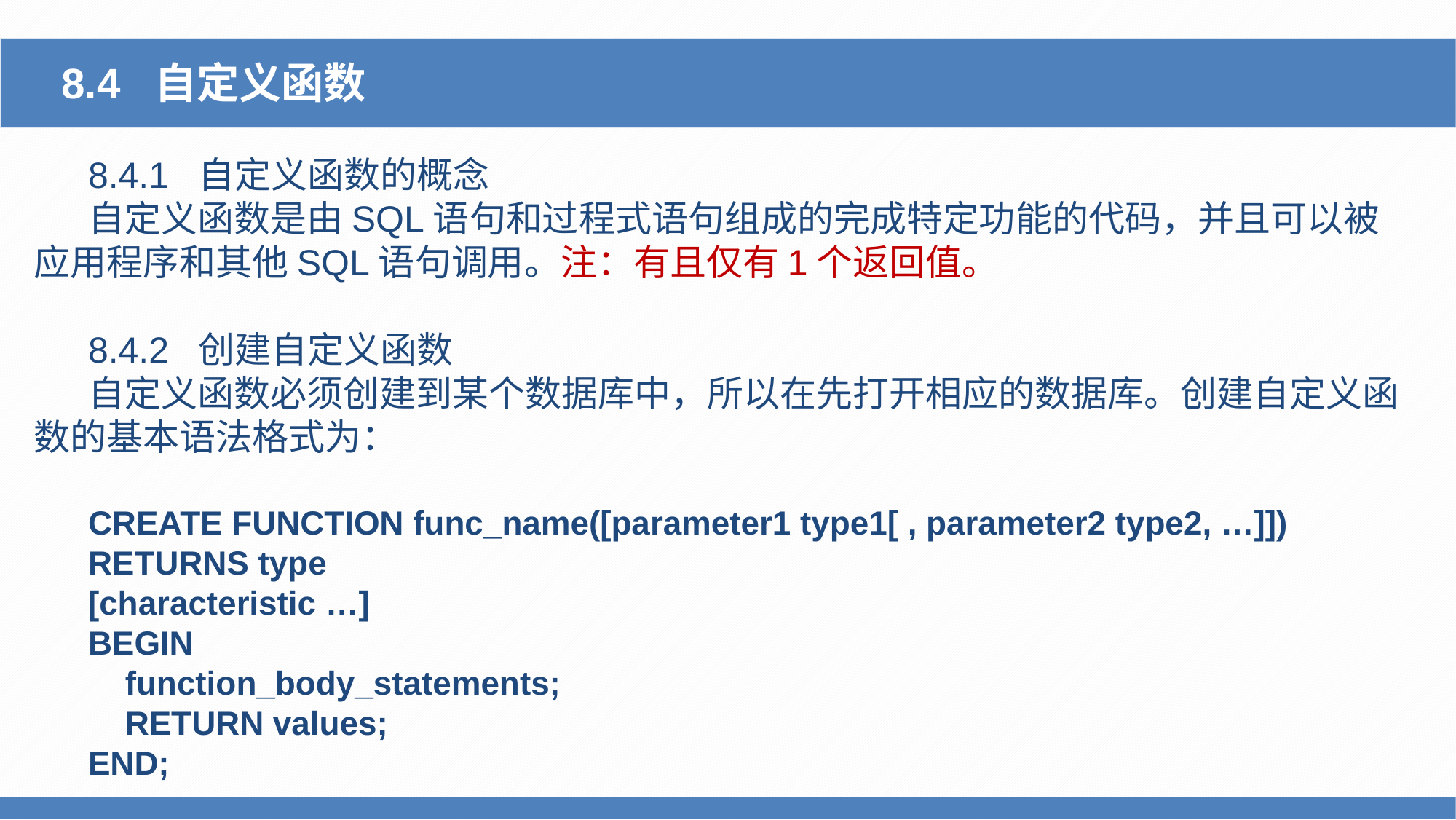

8.4  自定义函数
8.4.1  自定义函数的概念
自定义函数是由SQL语句和过程式语句组成的完成特定功能的代码，并且可以被应用程序和其他SQL语句调用。注：有且仅有1个返回值。

8.4.2  创建自定义函数
自定义函数必须创建到某个数据库中，所以在先打开相应的数据库。创建自定义函数的基本语法格式为：

CREATE FUNCTION func_name([parameter1 type1[ , parameter2 type2, …]])
RETURNS type
[characteristic …]
BEGIN
    function_body_statements;
    RETURN values;
END;